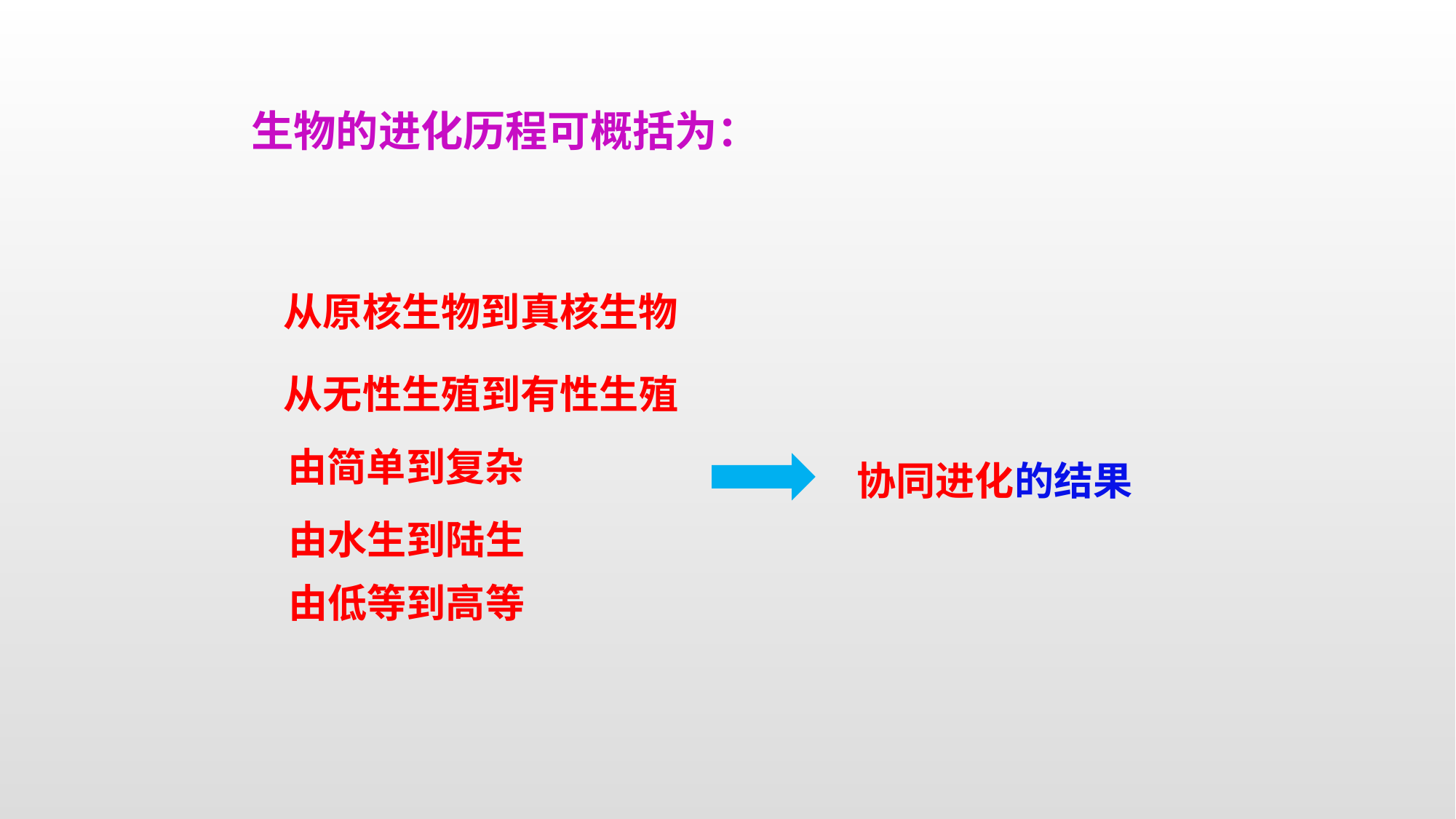

生物的进化历程可概括为：
从原核生物到真核生物
从无性生殖到有性生殖
由简单到复杂
协同进化的结果

由水生到陆生
由低等到高等